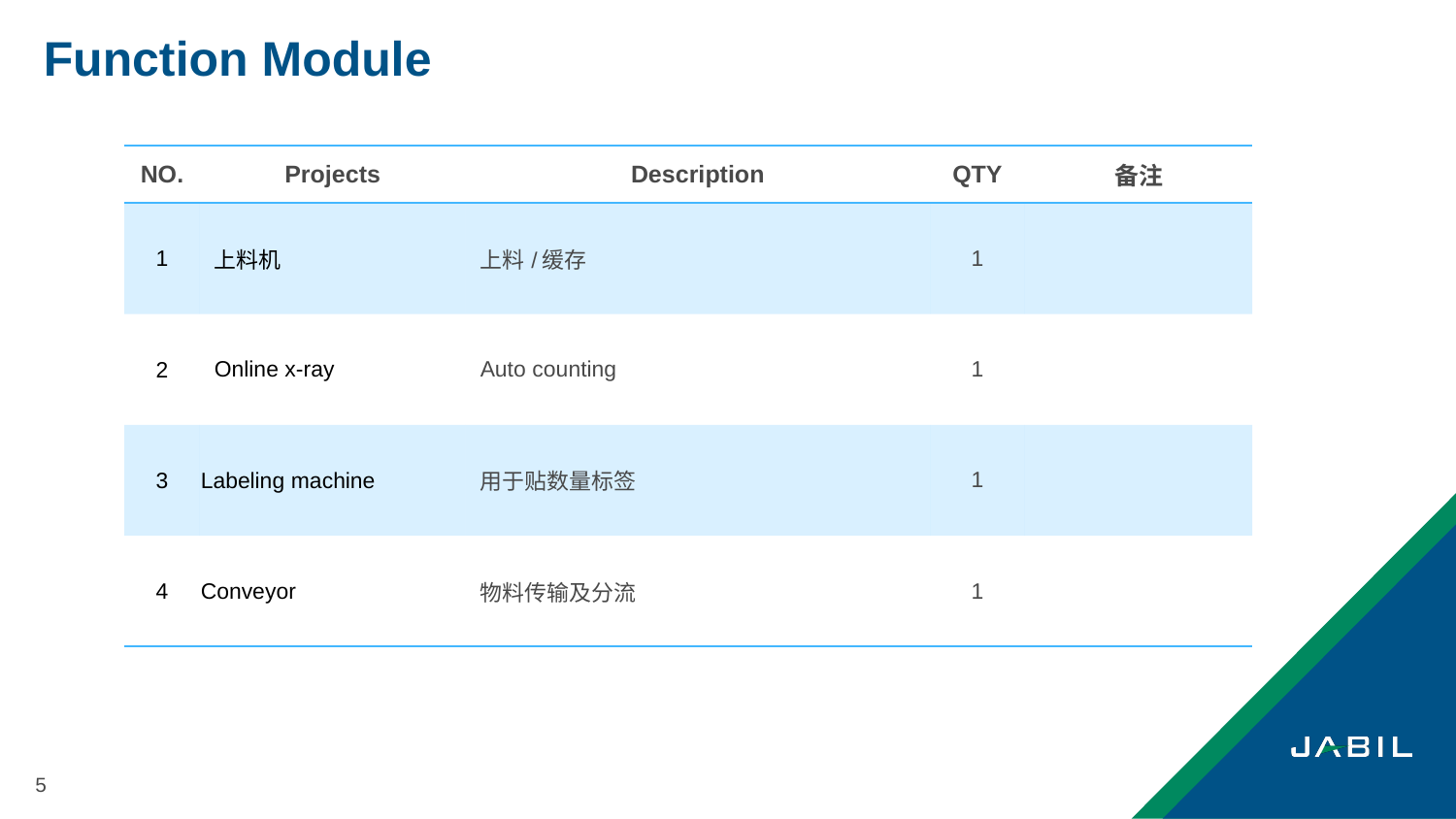

# Function Module
| NO. | Projects | Description | QTY | 备注 |
| --- | --- | --- | --- | --- |
| 1 | 上料机 | 上料/缓存 | 1 |  |
| 2 | Online x-ray | Auto counting | 1 |  |
| 3 | Labeling machine | 用于贴数量标签 | 1 |  |
| 4 | Conveyor | 物料传输及分流 | 1 |  |